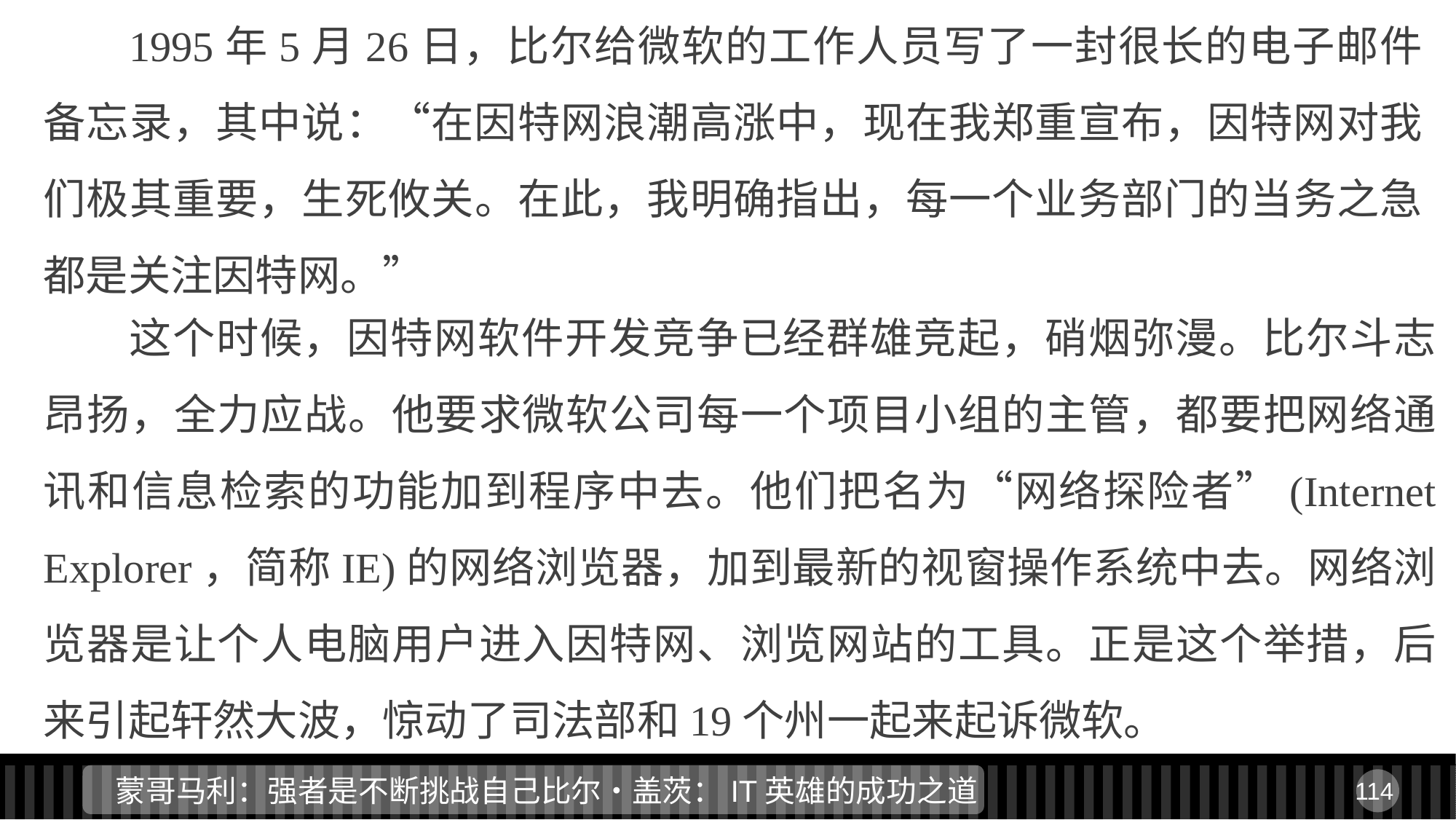

1995年5月26日，比尔给微软的工作人员写了一封很长的电子邮件备忘录，其中说：“在因特网浪潮高涨中，现在我郑重宣布，因特网对我们极其重要，生死攸关。在此，我明确指出，每一个业务部门的当务之急都是关注因特网。”
这个时候，因特网软件开发竞争已经群雄竞起，硝烟弥漫。比尔斗志昂扬，全力应战。他要求微软公司每一个项目小组的主管，都要把网络通讯和信息检索的功能加到程序中去。他们把名为“网络探险者”(Internet Explorer，简称IE)的网络浏览器，加到最新的视窗操作系统中去。网络浏览器是让个人电脑用户进入因特网、浏览网站的工具。正是这个举措，后来引起轩然大波，惊动了司法部和19个州一起来起诉微软。